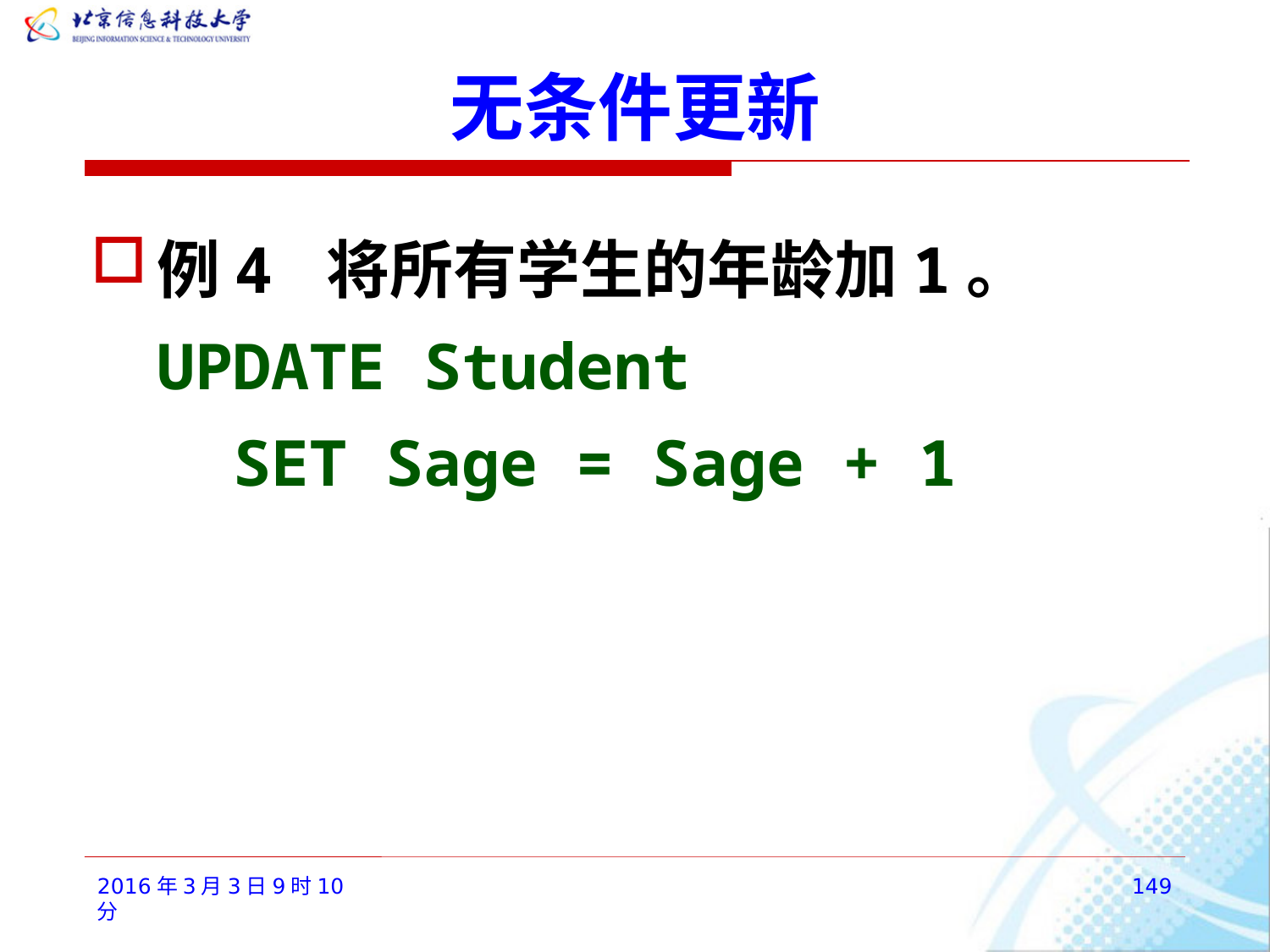

# 无条件更新
例4 将所有学生的年龄加1。
UPDATE Student
  SET Sage = Sage + 1
2016年3月3日9时10分
149